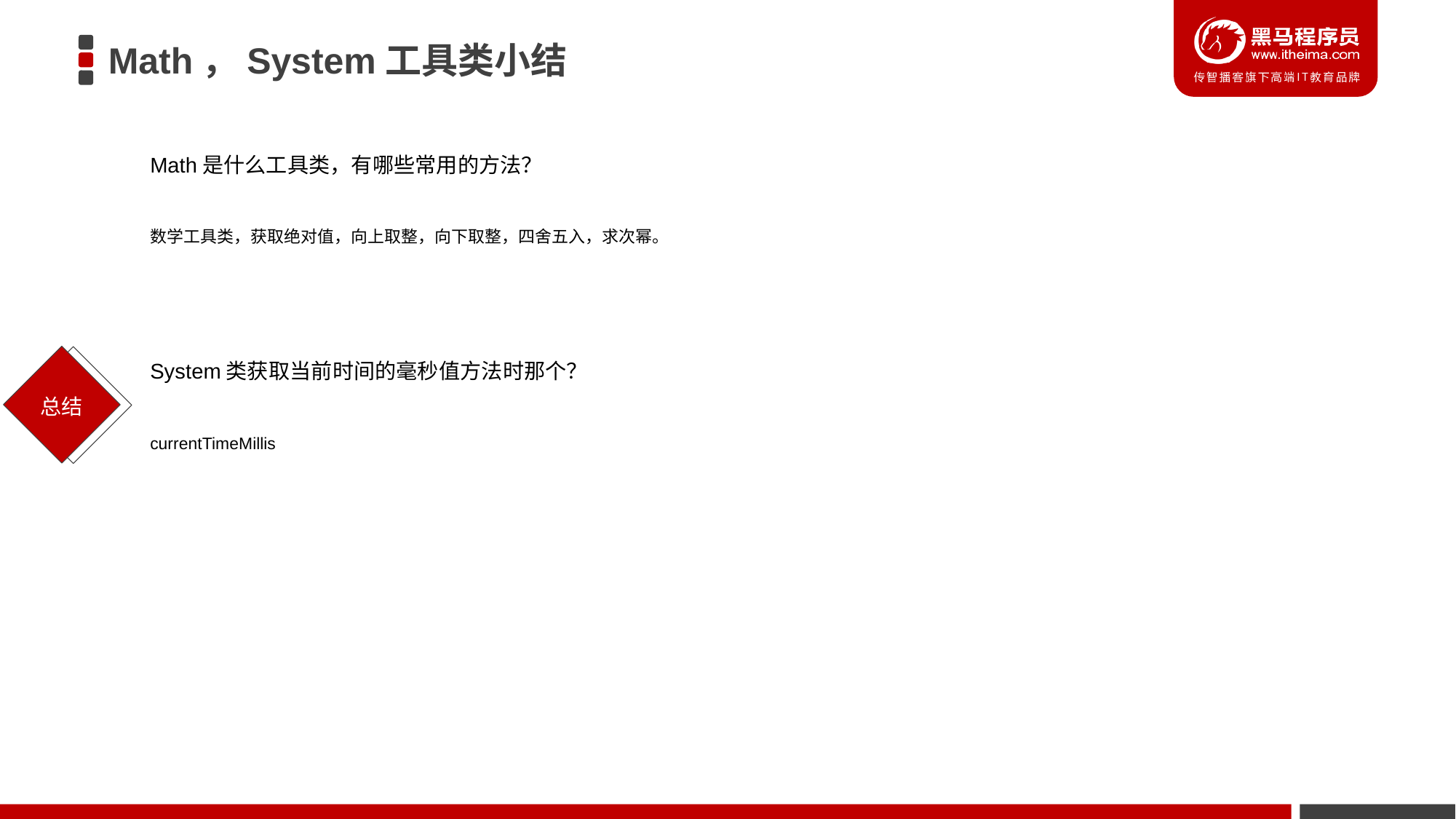

# Math，System工具类小结
Math是什么工具类，有哪些常用的方法？
数学工具类，获取绝对值，向上取整，向下取整，四舍五入，求次幂。
System类获取当前时间的毫秒值方法时那个？
currentTimeMillis